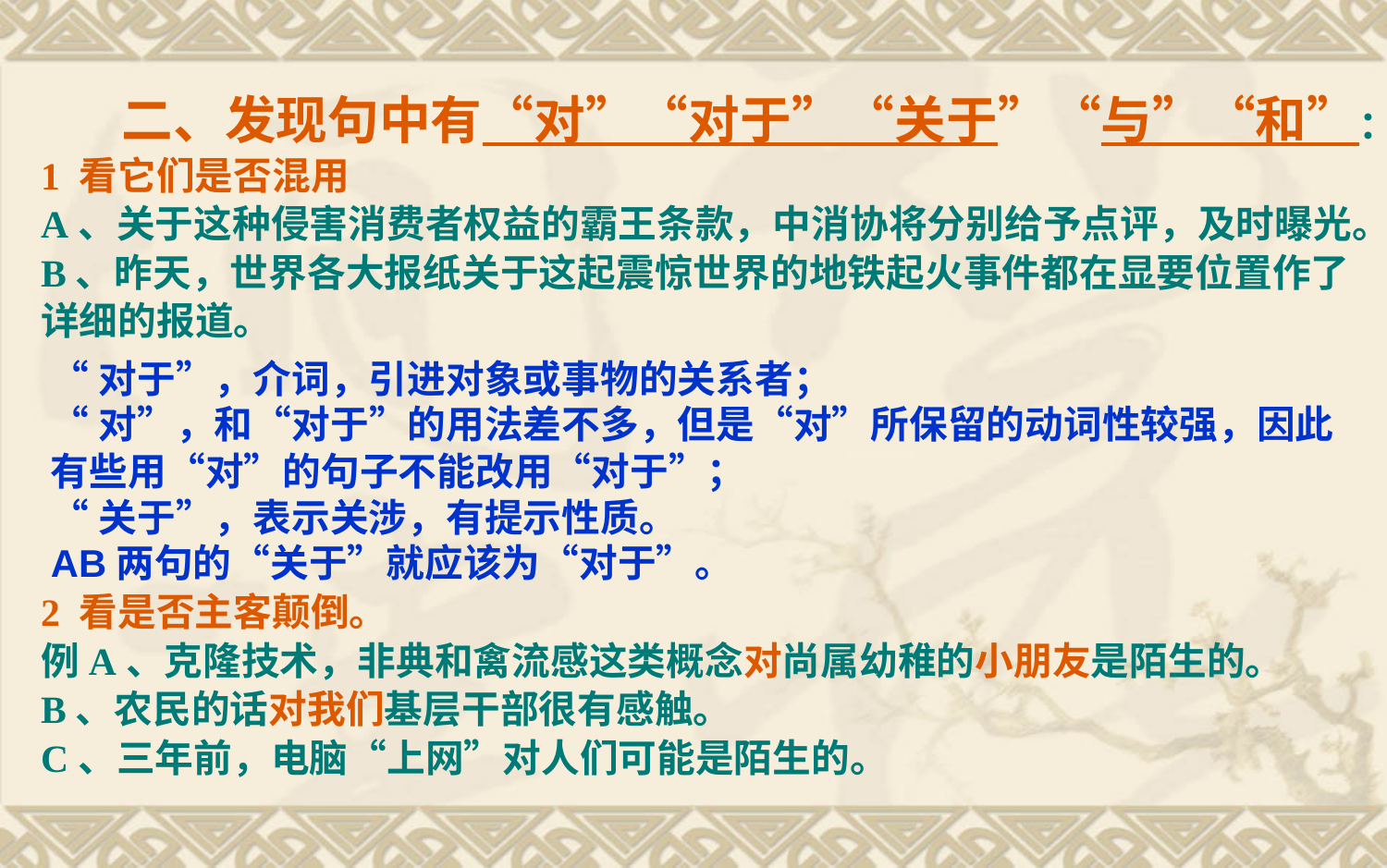

二、发现句中有“对”“对于”“关于”“与”“和”：
1 看它们是否混用
A、关于这种侵害消费者权益的霸王条款，中消协将分别给予点评，及时曝光。
B、昨天，世界各大报纸关于这起震惊世界的地铁起火事件都在显要位置作了详细的报道。

2 看是否主客颠倒。
例A、克隆技术，非典和禽流感这类概念对尚属幼稚的小朋友是陌生的。
B、农民的话对我们基层干部很有感触。
C、三年前，电脑“上网”对人们可能是陌生的。
“对于”，介词，引进对象或事物的关系者；
“对”，和“对于”的用法差不多，但是“对”所保留的动词性较强，因此有些用“对”的句子不能改用“对于”；
“关于”，表示关涉，有提示性质。
AB两句的“关于”就应该为“对于”。